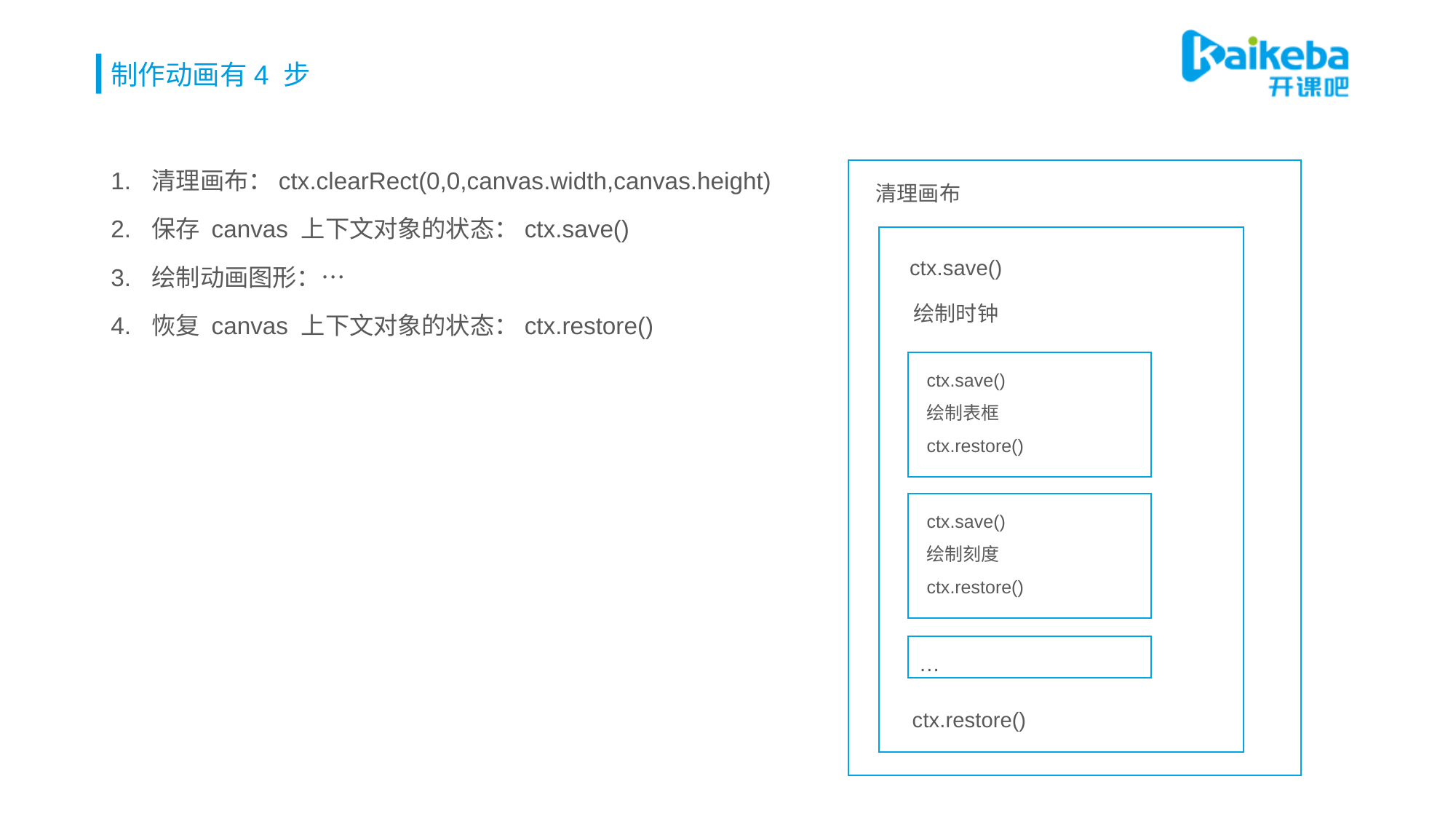

# 制作动画有4 步
清理画布：ctx.clearRect(0,0,canvas.width,canvas.height)
保存 canvas 上下文对象的状态：ctx.save()
绘制动画图形：…
恢复 canvas 上下文对象的状态：ctx.restore()

清理画布

ctx.save()
绘制时钟
ctx.save()
绘制表框
ctx.restore()

ctx.save()
绘制刻度
ctx.restore()

…
ctx.restore()